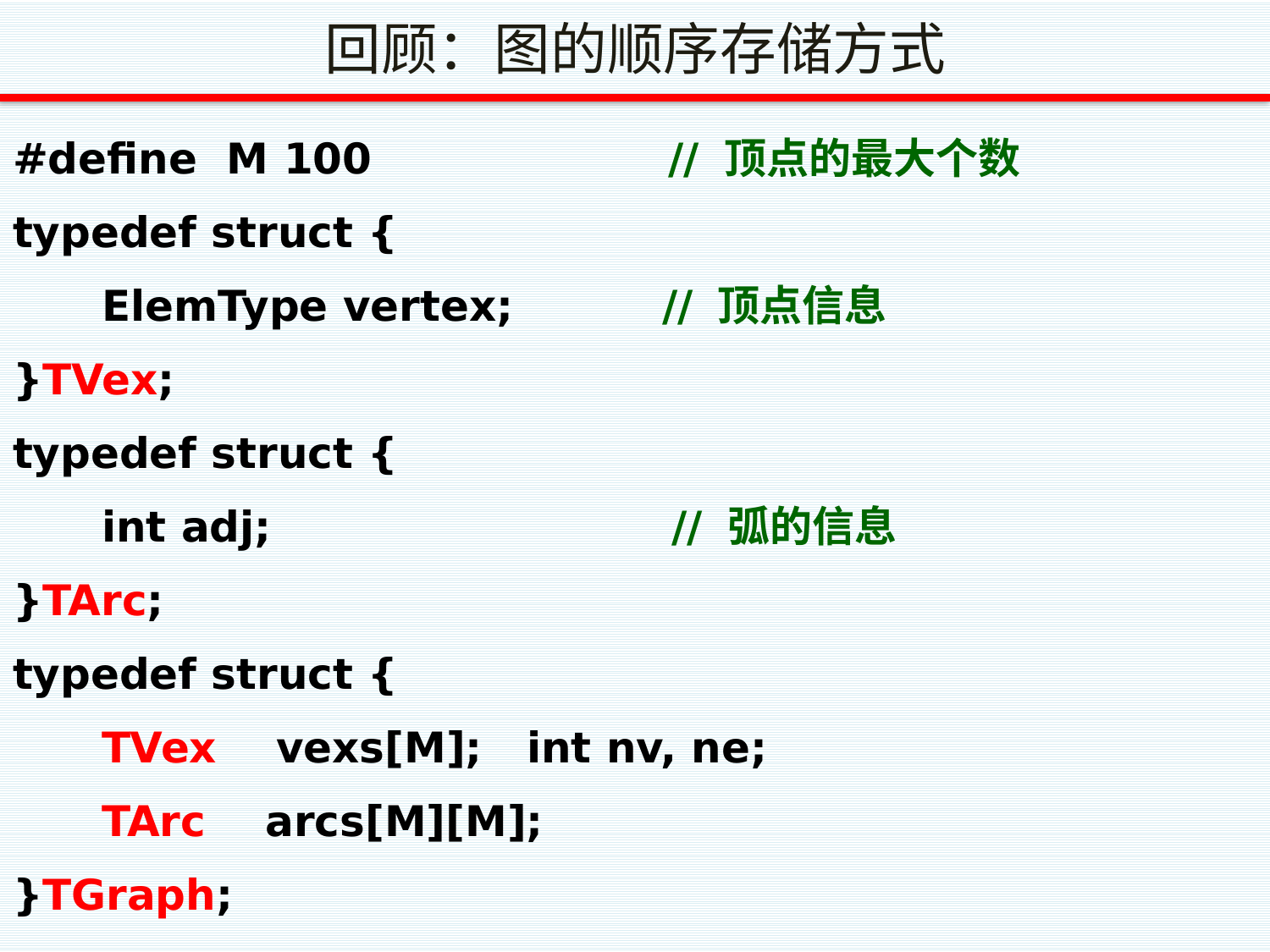

# 回顾：图的顺序存储方式
#define  M 100                    // 顶点的最大个数
typedef struct {
      ElemType vertex;          // 顶点信息
}TVex;
typedef struct {
      int adj;                           // 弧的信息
}TArc;
typedef struct {
      TVex    vexs[M];   int nv, ne;
      TArc    arcs[M][M];
}TGraph;